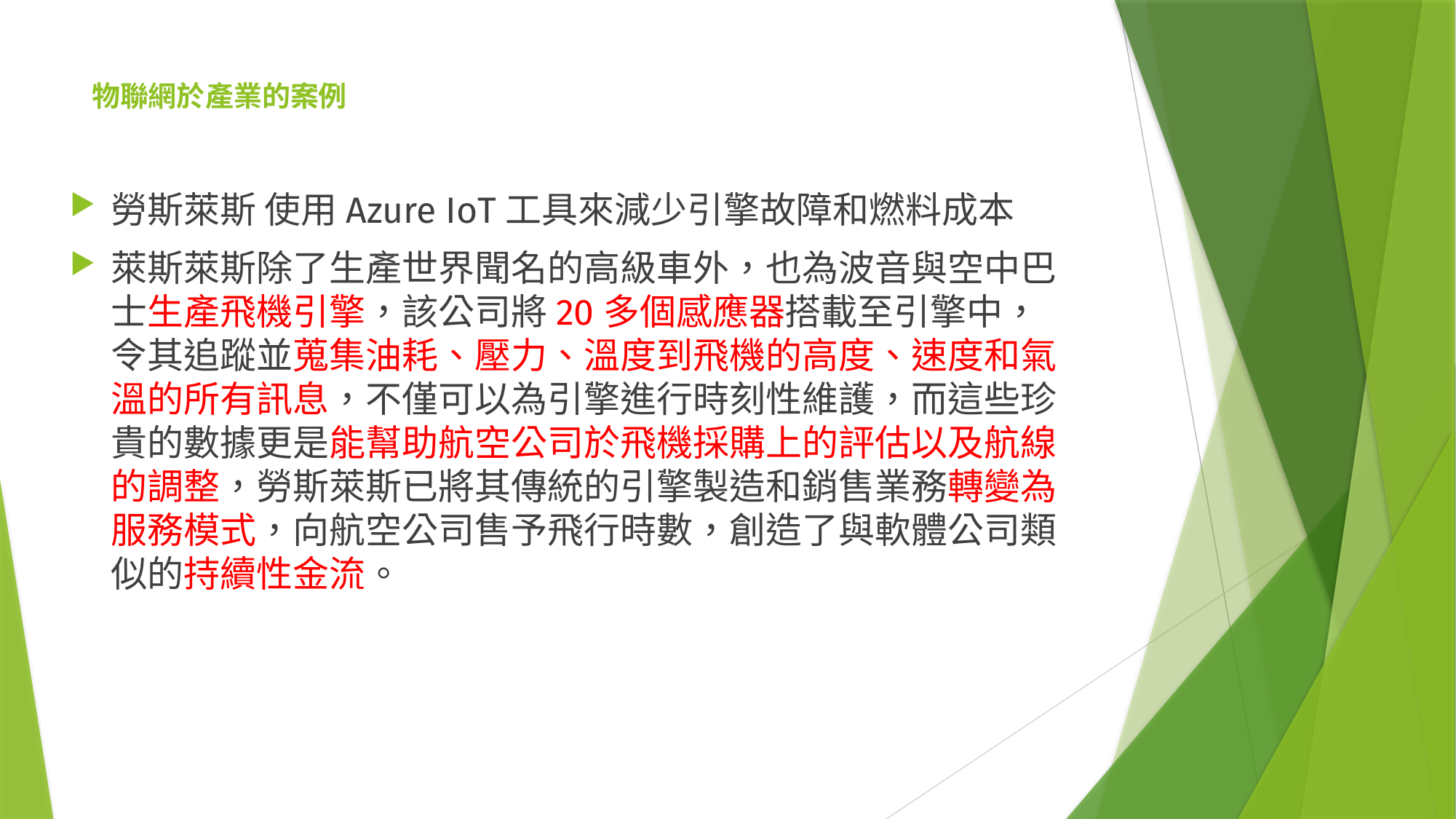

# 物聯網於產業的案例
勞斯萊斯 使用Azure IoT工具來減少引擎故障和燃料成本
萊斯萊斯除了生產世界聞名的高級車外，也為波音與空中巴士生產飛機引擎，該公司將20多個感應器搭載至引擎中，令其追蹤並蒐集油耗、壓力、溫度到飛機的高度、速度和氣溫的所有訊息，不僅可以為引擎進行時刻性維護，而這些珍貴的數據更是能幫助航空公司於飛機採購上的評估以及航線的調整，勞斯萊斯已將其傳統的引擎製造和銷售業務轉變為服務模式，向航空公司售予飛行時數，創造了與軟體公司類似的持續性金流。